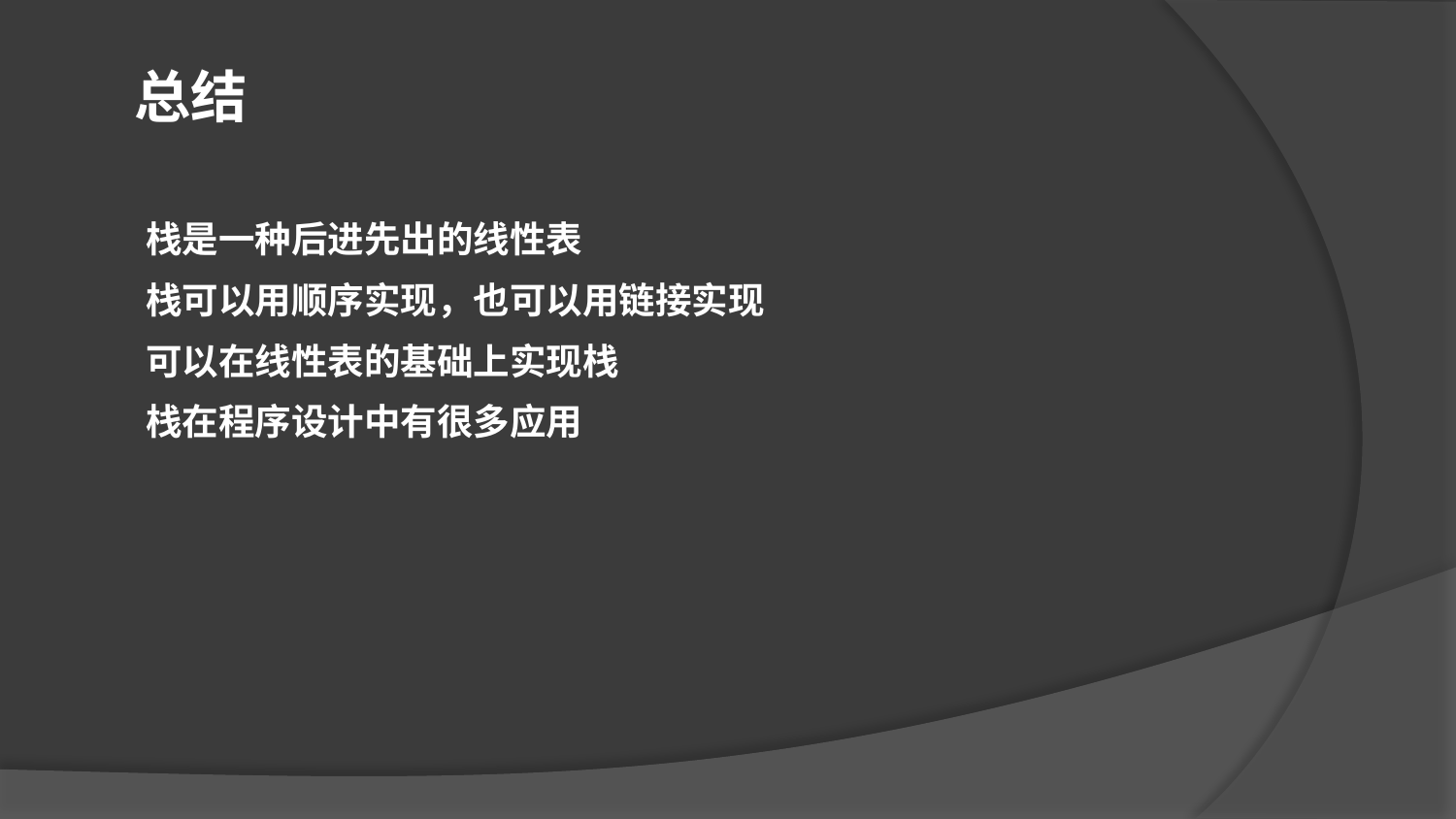

总结
栈是一种后进先出的线性表
栈可以用顺序实现，也可以用链接实现
可以在线性表的基础上实现栈
栈在程序设计中有很多应用